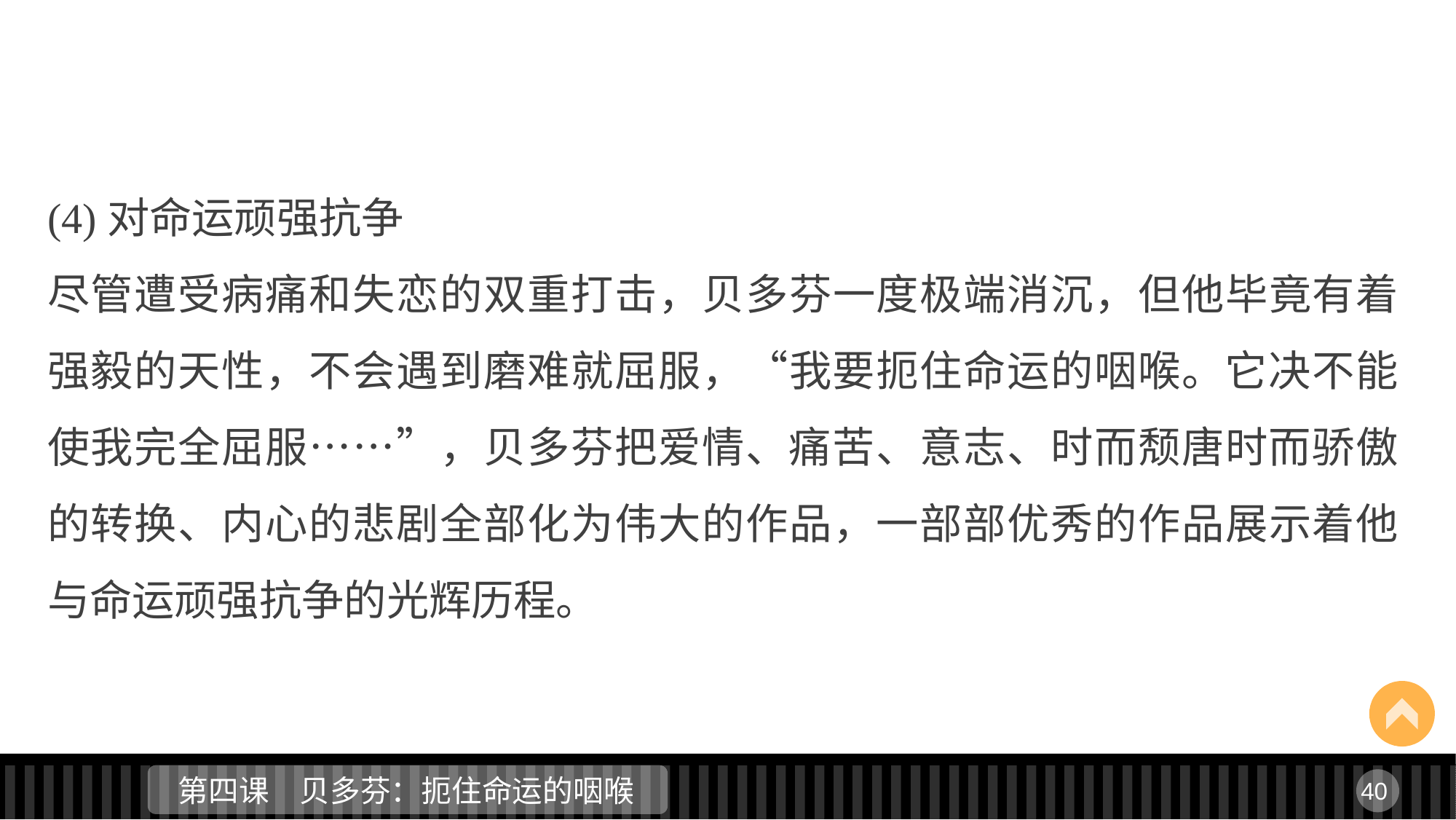

(4)对命运顽强抗争
尽管遭受病痛和失恋的双重打击，贝多芬一度极端消沉，但他毕竟有着强毅的天性，不会遇到磨难就屈服，“我要扼住命运的咽喉。它决不能使我完全屈服……”，贝多芬把爱情、痛苦、意志、时而颓唐时而骄傲的转换、内心的悲剧全部化为伟大的作品，一部部优秀的作品展示着他与命运顽强抗争的光辉历程。